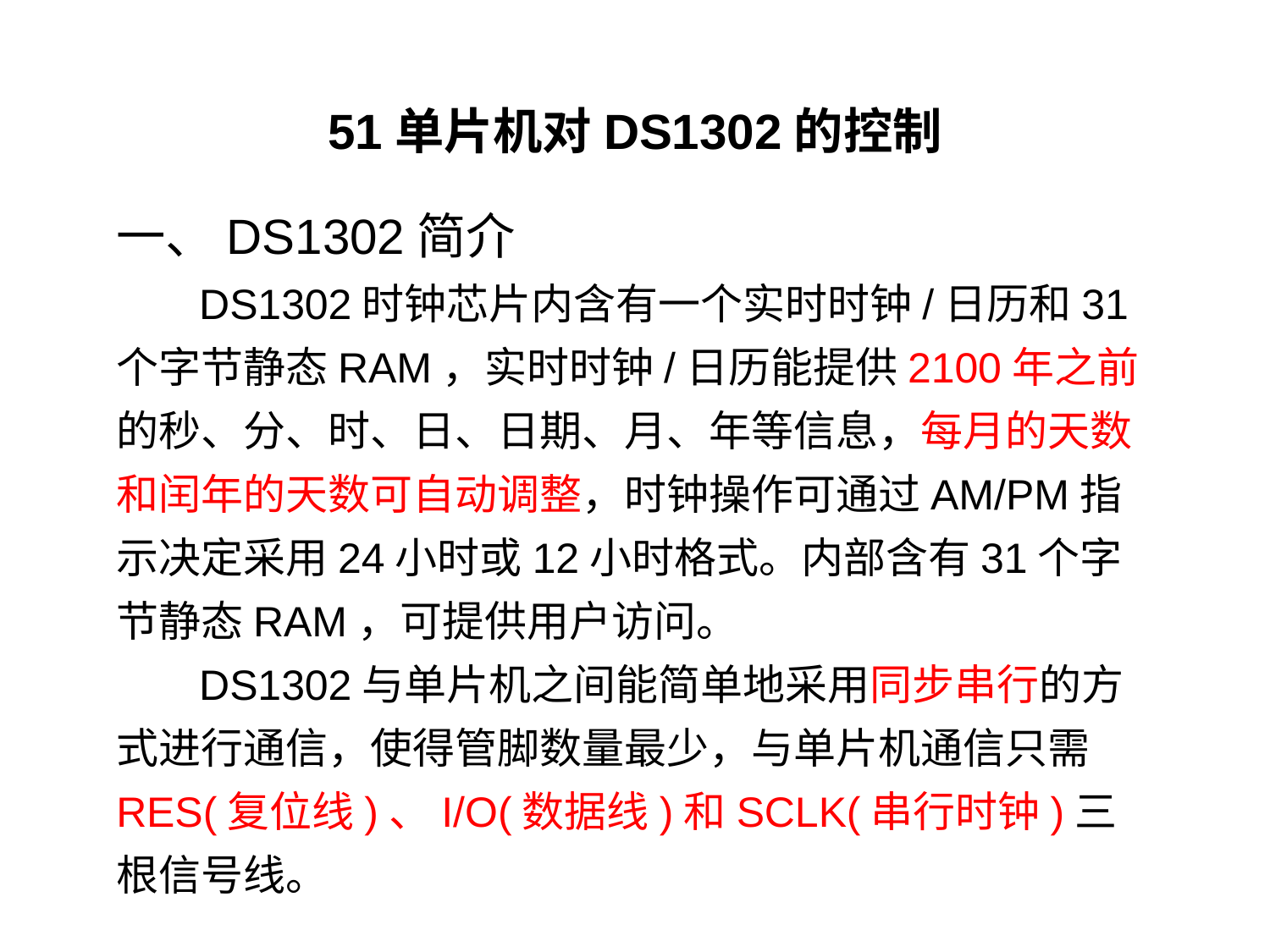

51单片机对DS1302的控制
一、DS1302简介
       DS1302时钟芯片内含有一个实时时钟/日历和31个字节静态RAM，实时时钟/日历能提供2100年之前的秒、分、时、日、日期、月、年等信息，每月的天数和闰年的天数可自动调整，时钟操作可通过AM/PM指示决定采用24小时或12小时格式。内部含有31个字节静态RAM，可提供用户访问。
       DS1302与单片机之间能简单地采用同步串行的方式进行通信，使得管脚数量最少，与单片机通信只需RES(复位线)、I/O(数据线)和SCLK(串行时钟)三根信号线。